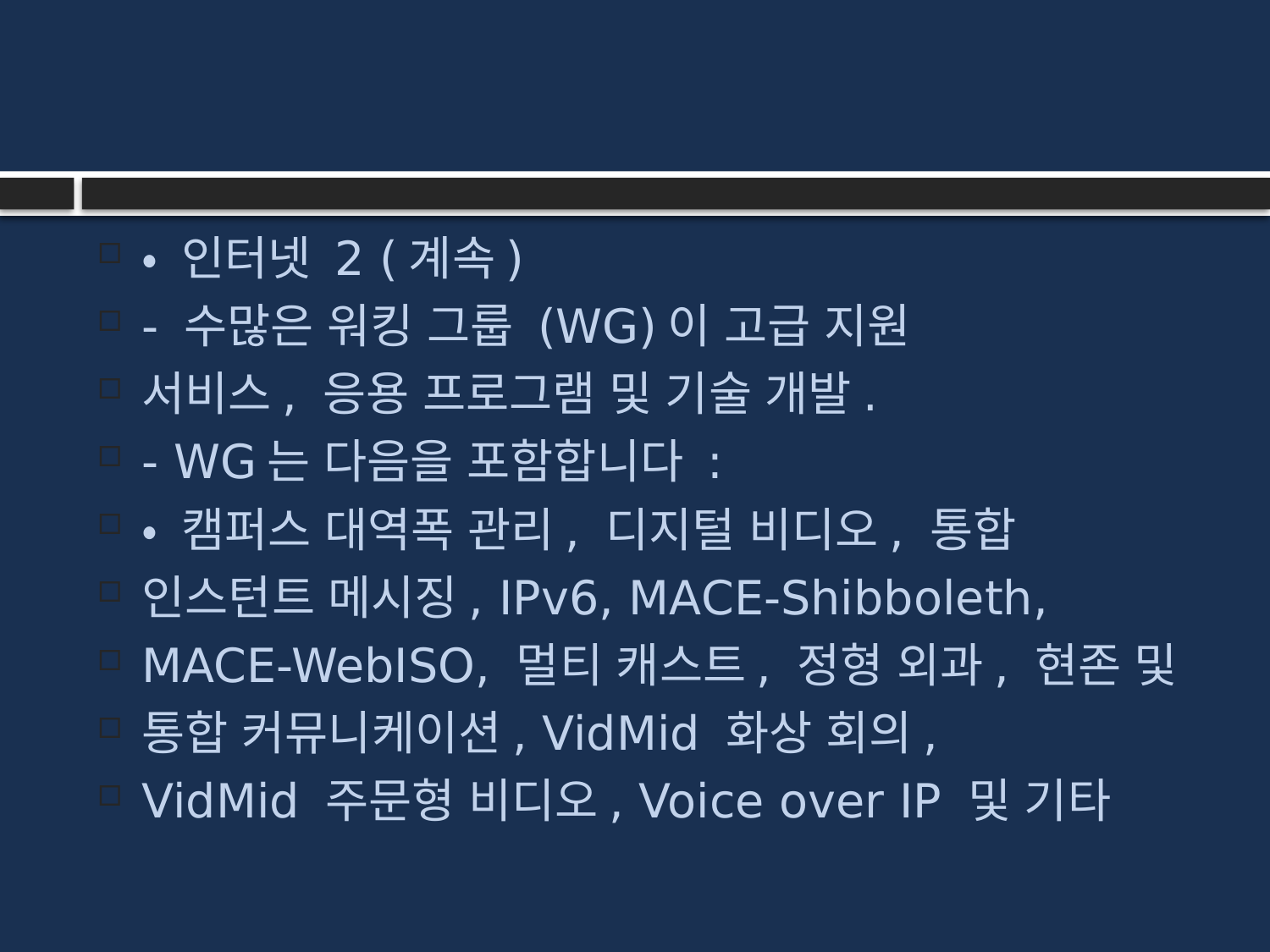

#
• 인터넷 2 (계속)
- 수많은 워킹 그룹 (WG)이 고급 지원
서비스, 응용 프로그램 및 기술 개발.
- WG는 다음을 포함합니다 :
• 캠퍼스 대역폭 관리, 디지털 비디오, 통합
인스턴트 메시징, IPv6, MACE-Shibboleth,
MACE-WebISO, 멀티 캐스트, 정형 외과, 현존 및
통합 커뮤니케이션, VidMid 화상 회의,
VidMid 주문형 비디오, Voice over IP 및 기타